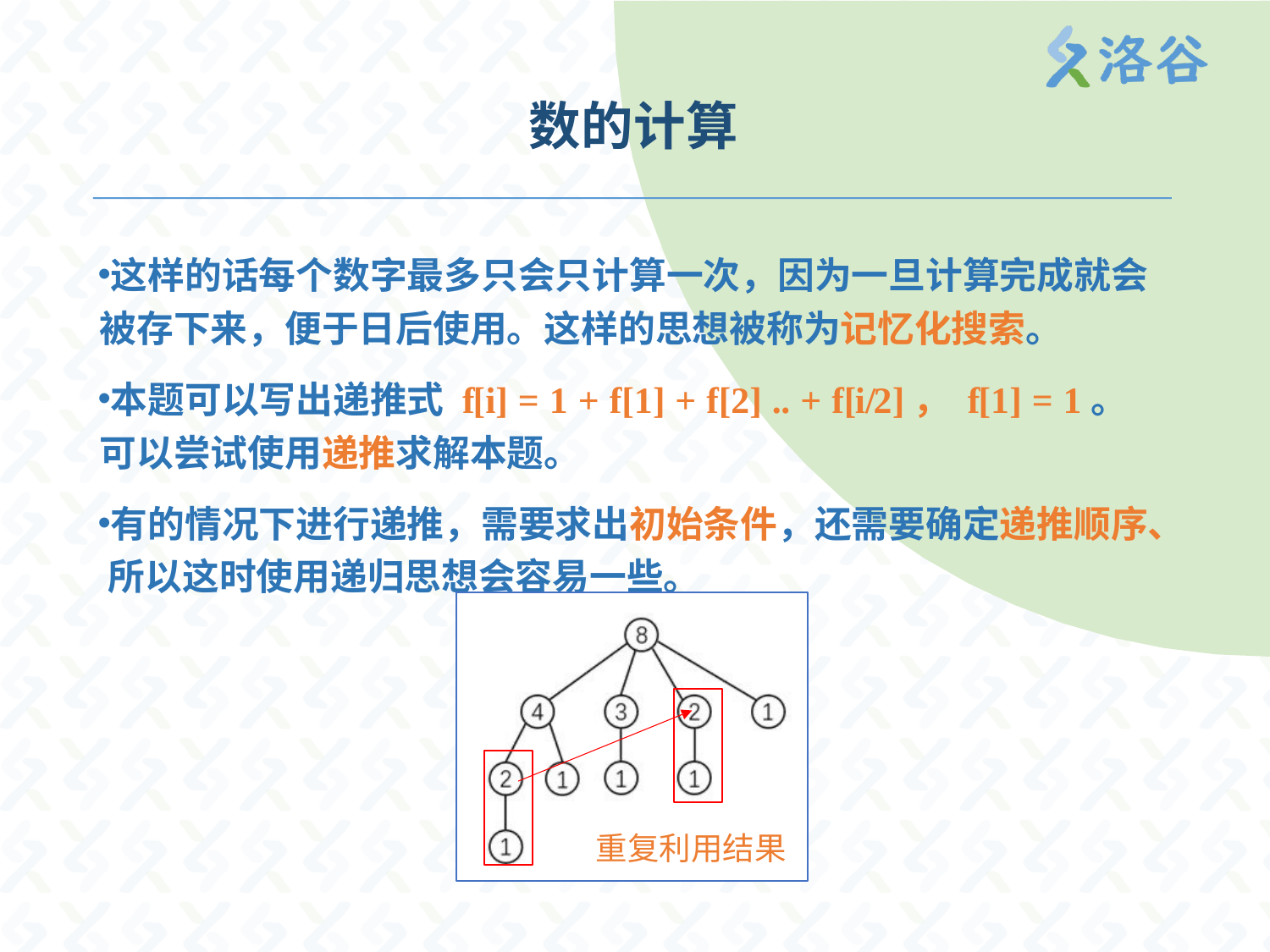

# 数的计算

这样的话每个数字最多只会只计算一次，因为一旦计算完成就会被存下来，便于日后使用。这样的思想被称为记忆化搜索。
本题可以写出递推式 f[i] = 1 + f[1] + f[2] .. + f[i/2]， f[1] = 1。可以尝试使用递推求解本题。
有的情况下进行递推，需要求出初始条件，还需要确定递推顺序、 所以这时使用递归思想会容易一些。

重复利用结果